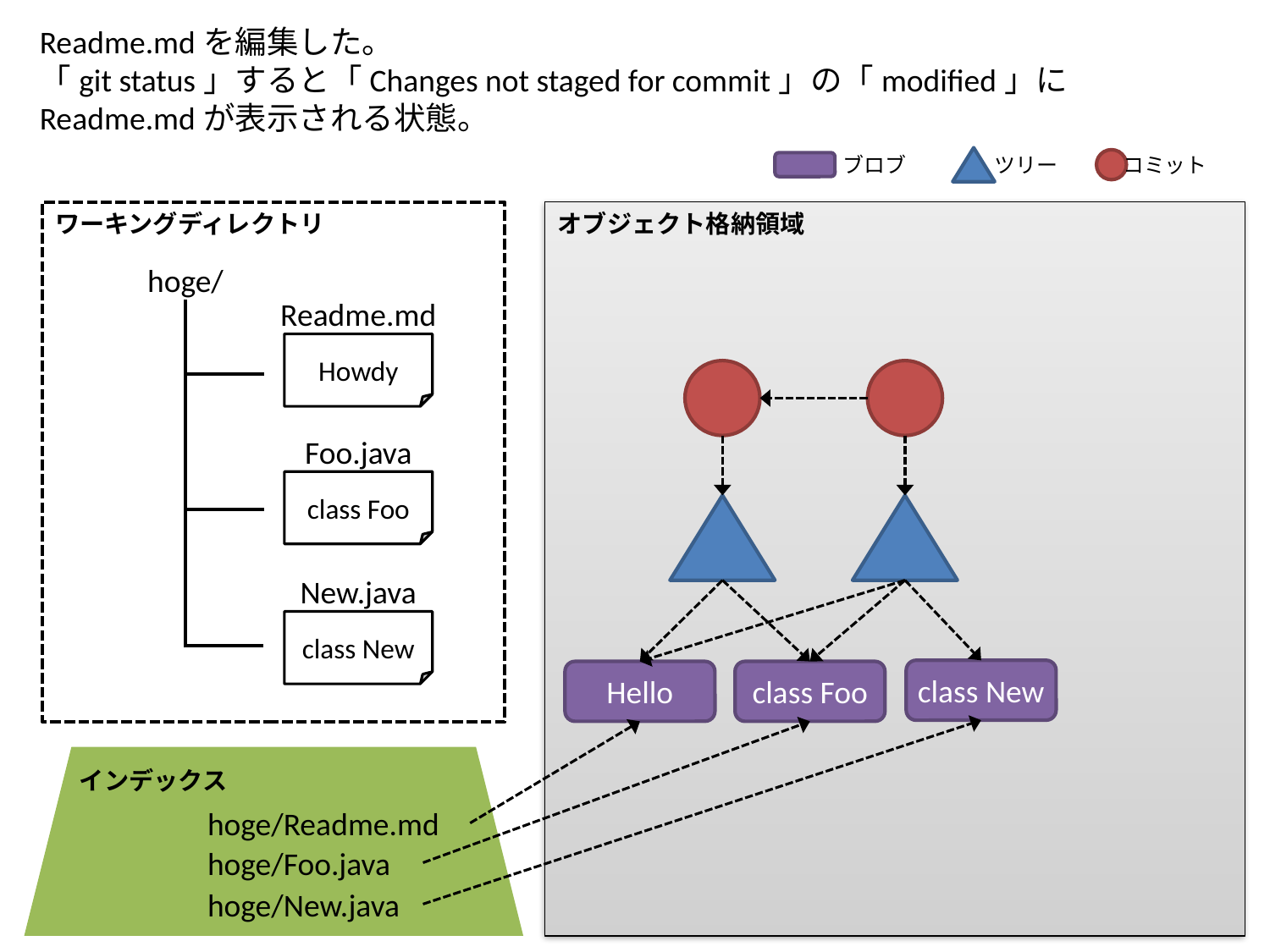

Readme.mdを編集した。
「git status」すると「Changes not staged for commit」の「modified」にReadme.mdが表示される状態。
ブロブ
ツリー

コミット

オブジェクト格納領域
ワーキングディレクトリ
hoge/
Readme.md
Howdy

Foo.java
class Foo

New.java
class New

class New
Hello
class Foo
 インデックス
hoge/Readme.md
hoge/Foo.java
hoge/New.java